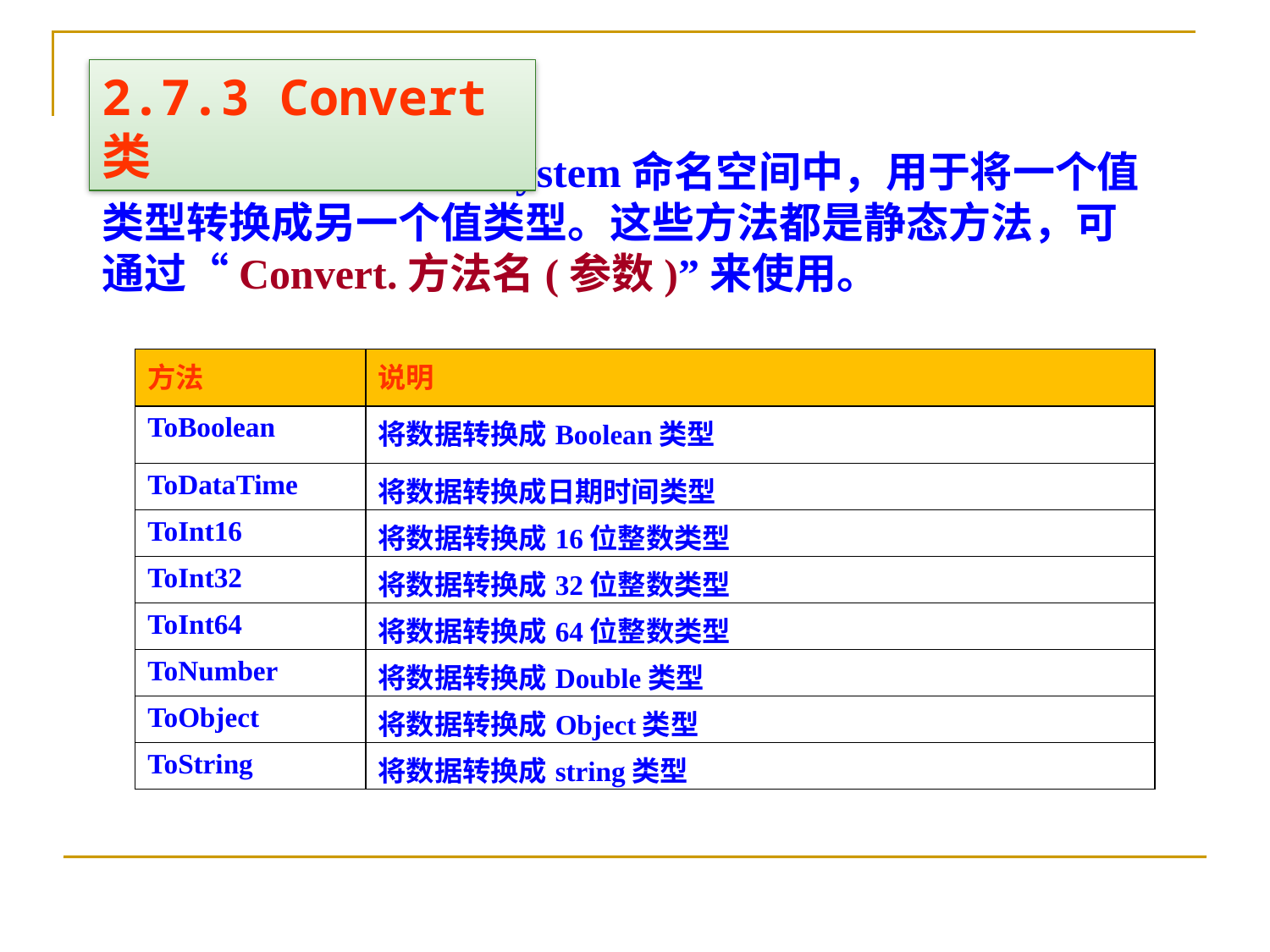

2.7.3 Convert类
　　Convert类位于System命名空间中，用于将一个值类型转换成另一个值类型。这些方法都是静态方法，可通过“Convert.方法名(参数)”来使用。
| 方法 | 说明 |
| --- | --- |
| ToBoolean | 将数据转换成Boolean类型 |
| ToDataTime | 将数据转换成日期时间类型 |
| ToInt16 | 将数据转换成16位整数类型 |
| ToInt32 | 将数据转换成32位整数类型 |
| ToInt64 | 将数据转换成64位整数类型 |
| ToNumber | 将数据转换成Double类型 |
| ToObject | 将数据转换成Object类型 |
| ToString | 将数据转换成string类型 |